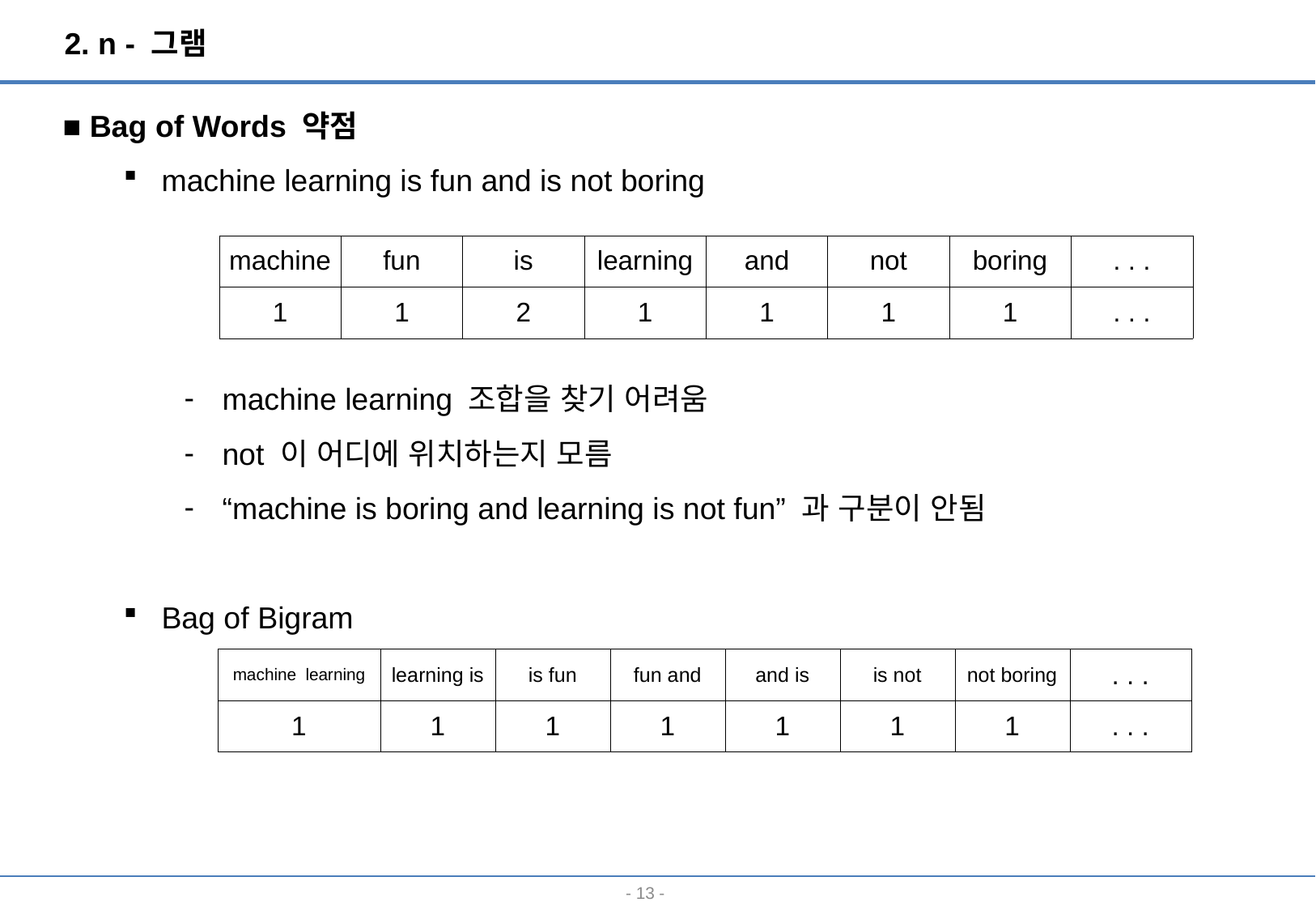

2. n - 그램
■ Bag of Words 약점
machine learning is fun and is not boring

machine learning 조합을 찾기 어려움
not 이 어디에 위치하는지 모름
“machine is boring and learning is not fun” 과 구분이 안됨

Bag of Bigram
| machine | fun | is | learning | and | not | boring | . . . |
| --- | --- | --- | --- | --- | --- | --- | --- |
| 1 | 1 | 2 | 1 | 1 | 1 | 1 | . . . |
| machine learning | learning is | is fun | fun and | and is | is not | not boring | . . . |
| --- | --- | --- | --- | --- | --- | --- | --- |
| 1 | 1 | 1 | 1 | 1 | 1 | 1 | . . . |
- 13 -